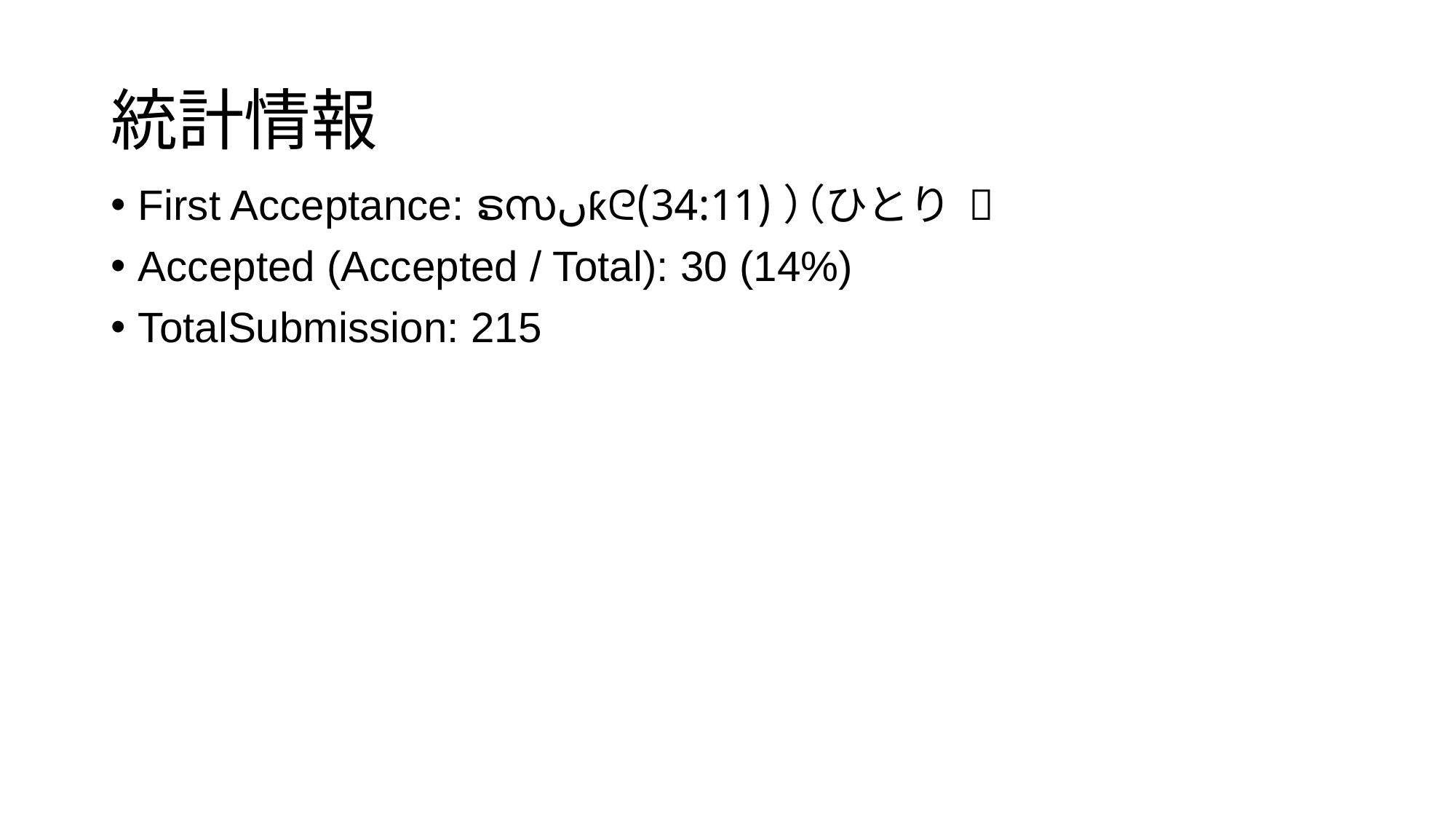

# 統計情報
First Acceptance: ຣസںƙᘓ‮（ひとり） (34:11)
Accepted (Accepted / Total): 30 (14%)
TotalSubmission: 215